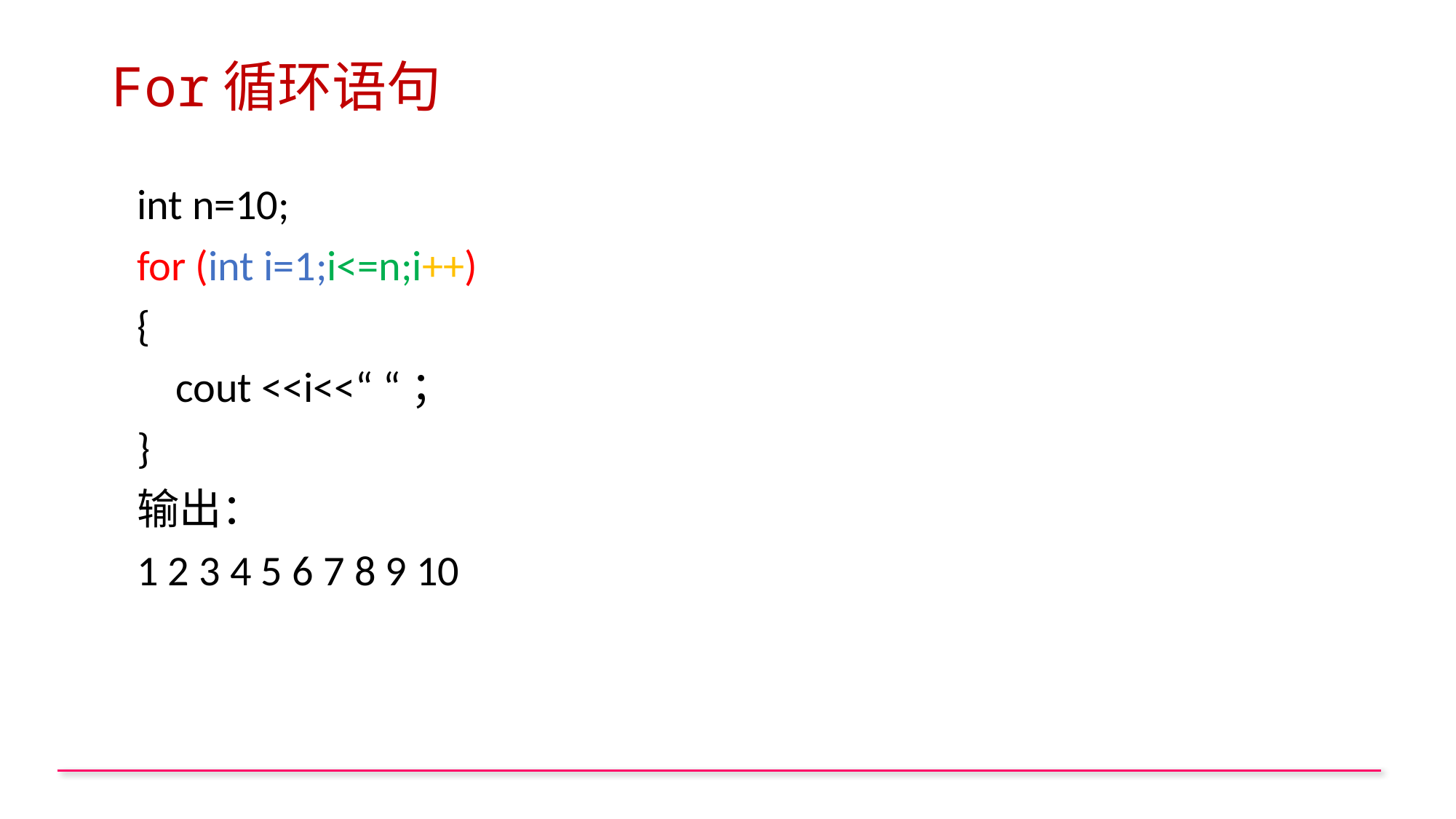

# For循环语句
int n=10;
for (int i=1;i<=n;i++)
{
    cout <<i<<“ “；
}
输出：
1 2 3 4 5 6 7 8 9 10